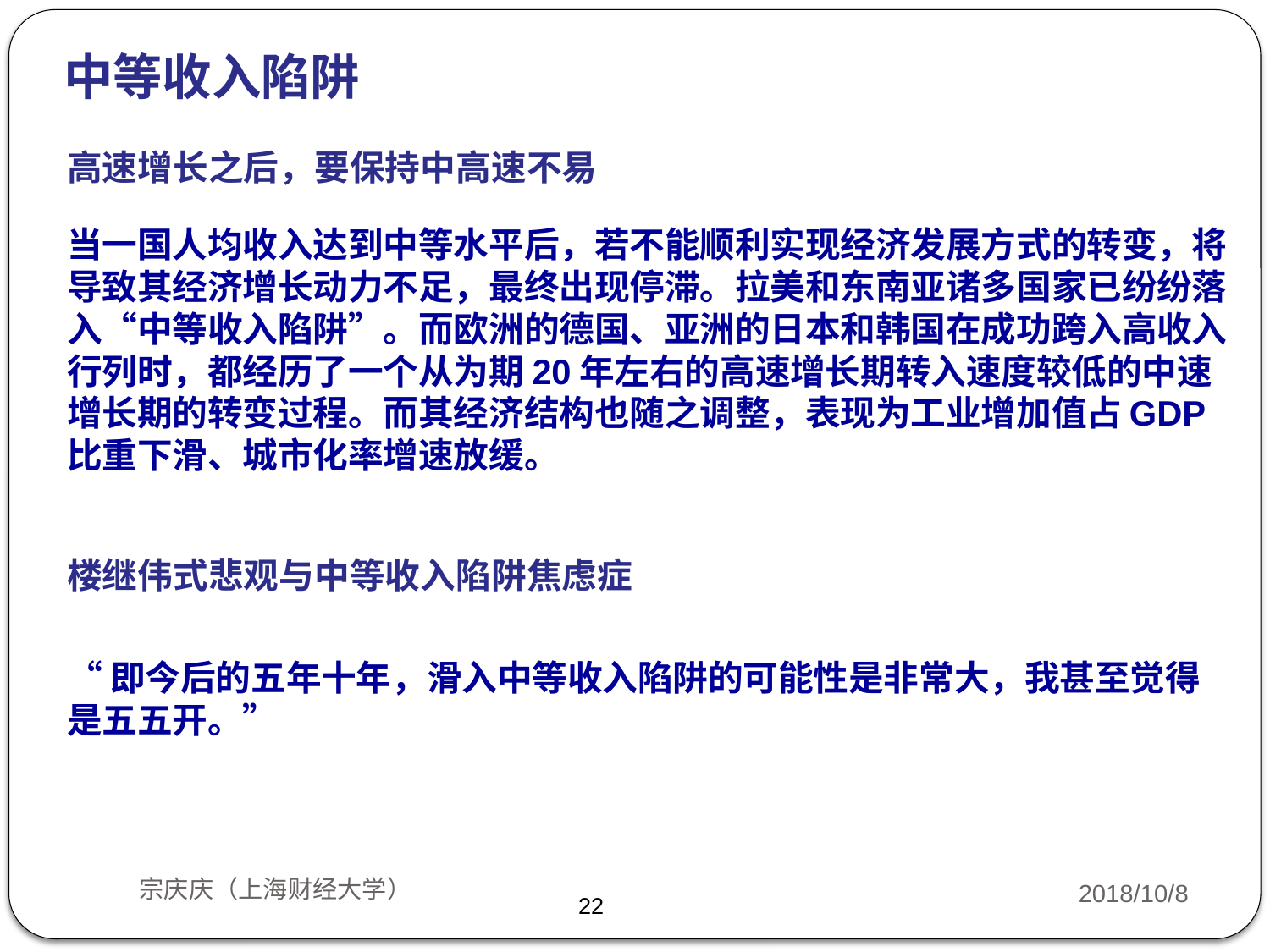

中等收入陷阱
高速增长之后，要保持中高速不易
当一国人均收入达到中等水平后，若不能顺利实现经济发展方式的转变，将导致其经济增长动力不足，最终出现停滞。拉美和东南亚诸多国家已纷纷落入“中等收入陷阱”。而欧洲的德国、亚洲的日本和韩国在成功跨入高收入行列时，都经历了一个从为期20年左右的高速增长期转入速度较低的中速增长期的转变过程。而其经济结构也随之调整，表现为工业增加值占GDP比重下滑、城市化率增速放缓。

楼继伟式悲观与中等收入陷阱焦虑症

“即今后的五年十年，滑入中等收入陷阱的可能性是非常大，我甚至觉得是五五开。”

宗庆庆（上海财经大学）
2018/10/8
22